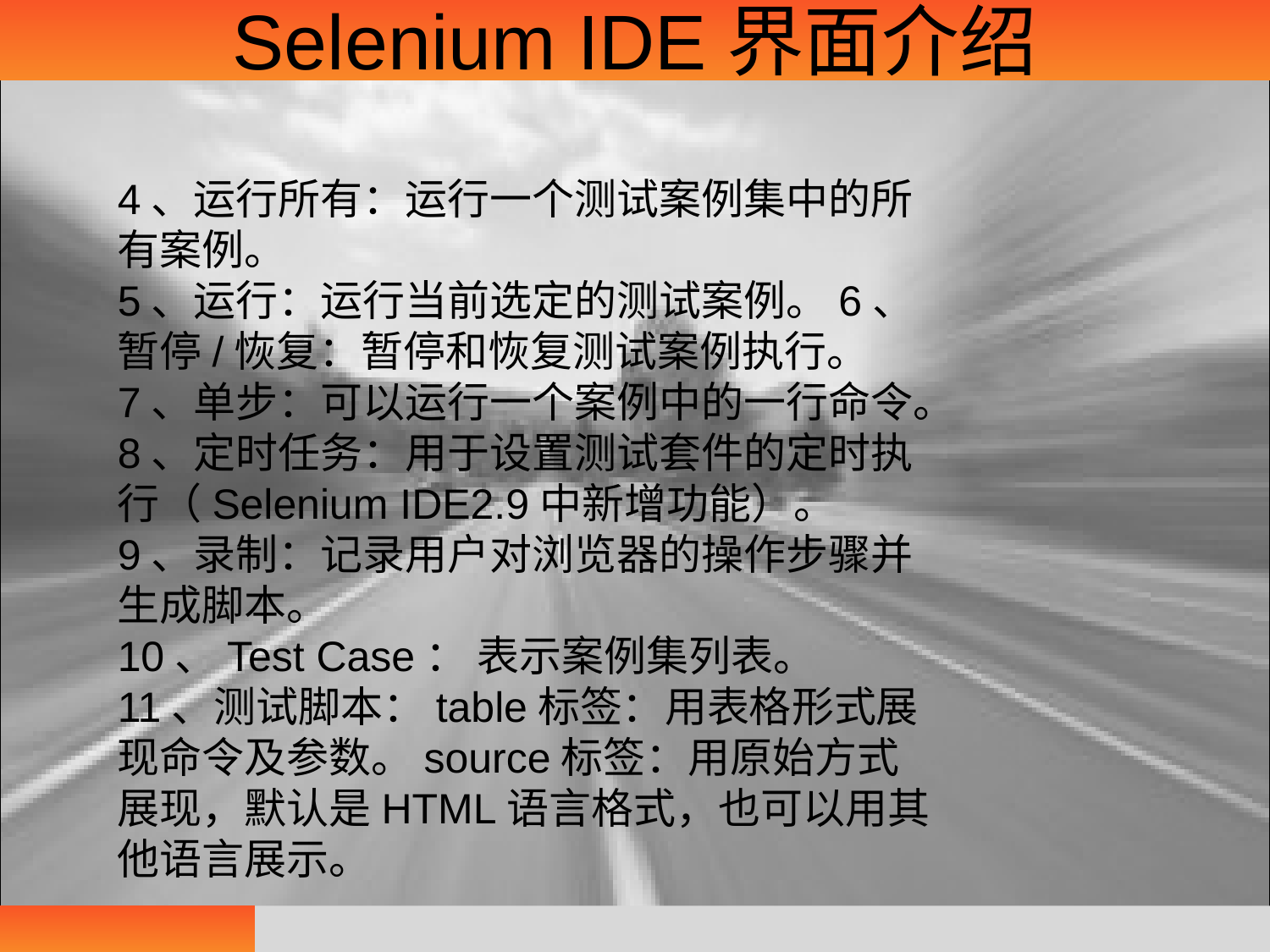

# Selenium IDE界面介绍
4、运行所有：运行一个测试案例集中的所有案例。
5、运行：运行当前选定的测试案例。6、暂停/恢复：暂停和恢复测试案例执行。
7、单步：可以运行一个案例中的一行命令。
8、定时任务：用于设置测试套件的定时执行（Selenium IDE2.9中新增功能）。
9、录制：记录用户对浏览器的操作步骤并生成脚本。
10、Test Case： 表示案例集列表。
11、测试脚本：table标签：用表格形式展现命令及参数。source标签：用原始方式展现，默认是HTML语言格式，也可以用其他语言展示。